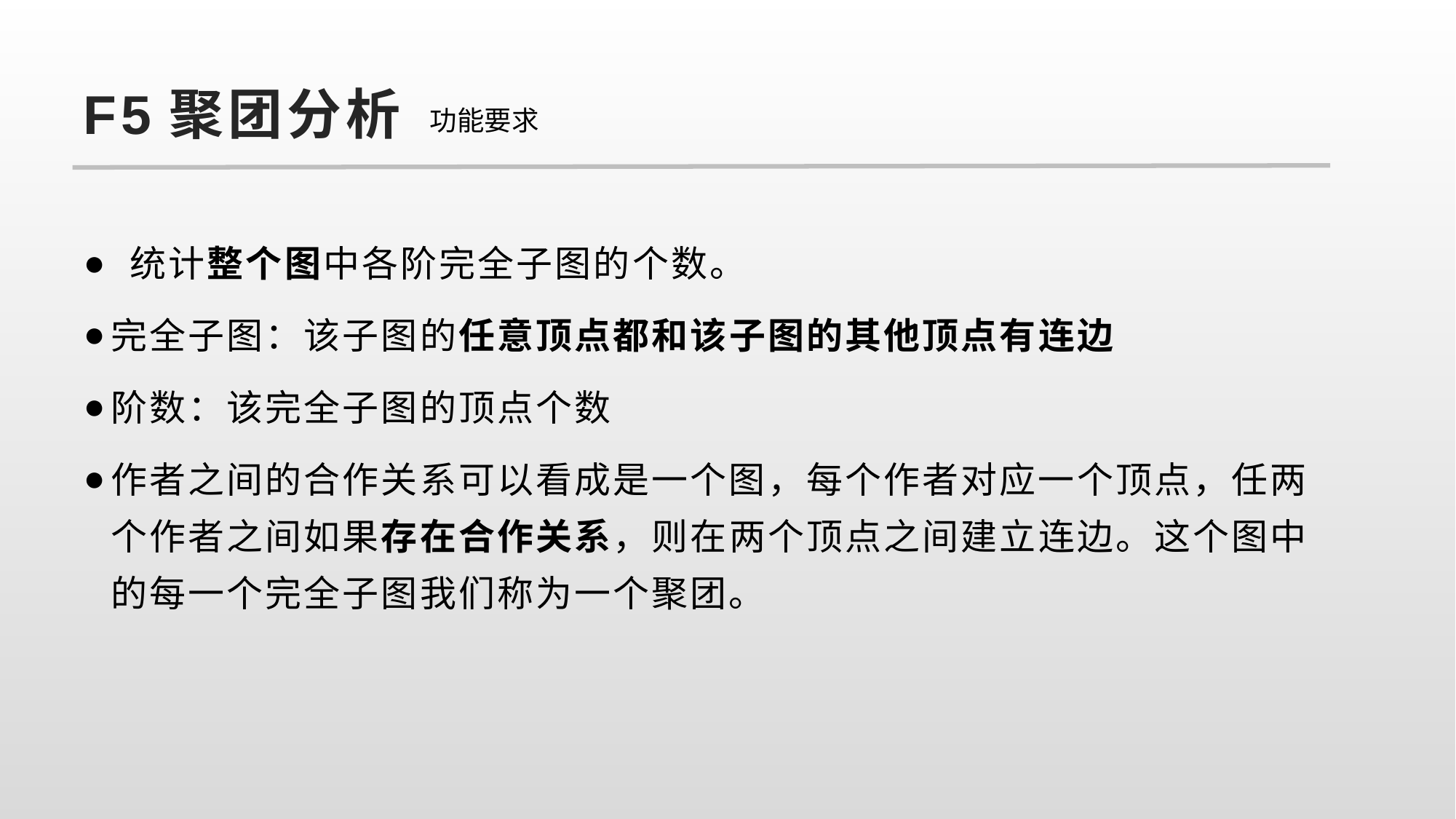

# F5聚团分析
功能要求
 统计整个图中各阶完全子图的个数。
完全子图：该子图的任意顶点都和该子图的其他顶点有连边
阶数：该完全子图的顶点个数
作者之间的合作关系可以看成是一个图，每个作者对应一个顶点，任两个作者之间如果存在合作关系，则在两个顶点之间建立连边。这个图中的每一个完全子图我们称为一个聚团。